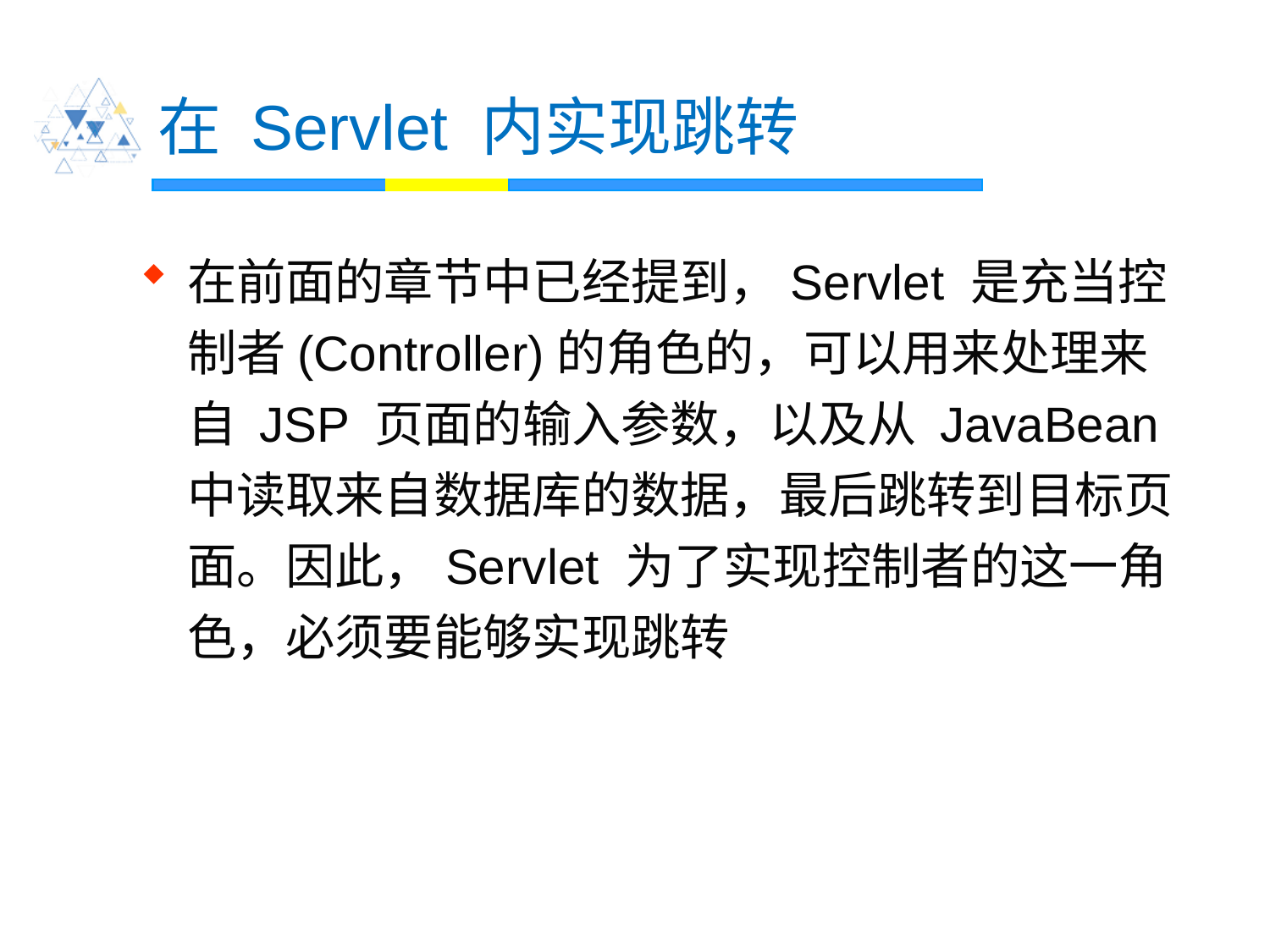

# 在 Servlet 内实现跳转
在前面的章节中已经提到，Servlet 是充当控制者(Controller)的角色的，可以用来处理来自 JSP 页面的输入参数，以及从 JavaBean 中读取来自数据库的数据，最后跳转到目标页面。因此，Servlet 为了实现控制者的这一角色，必须要能够实现跳转